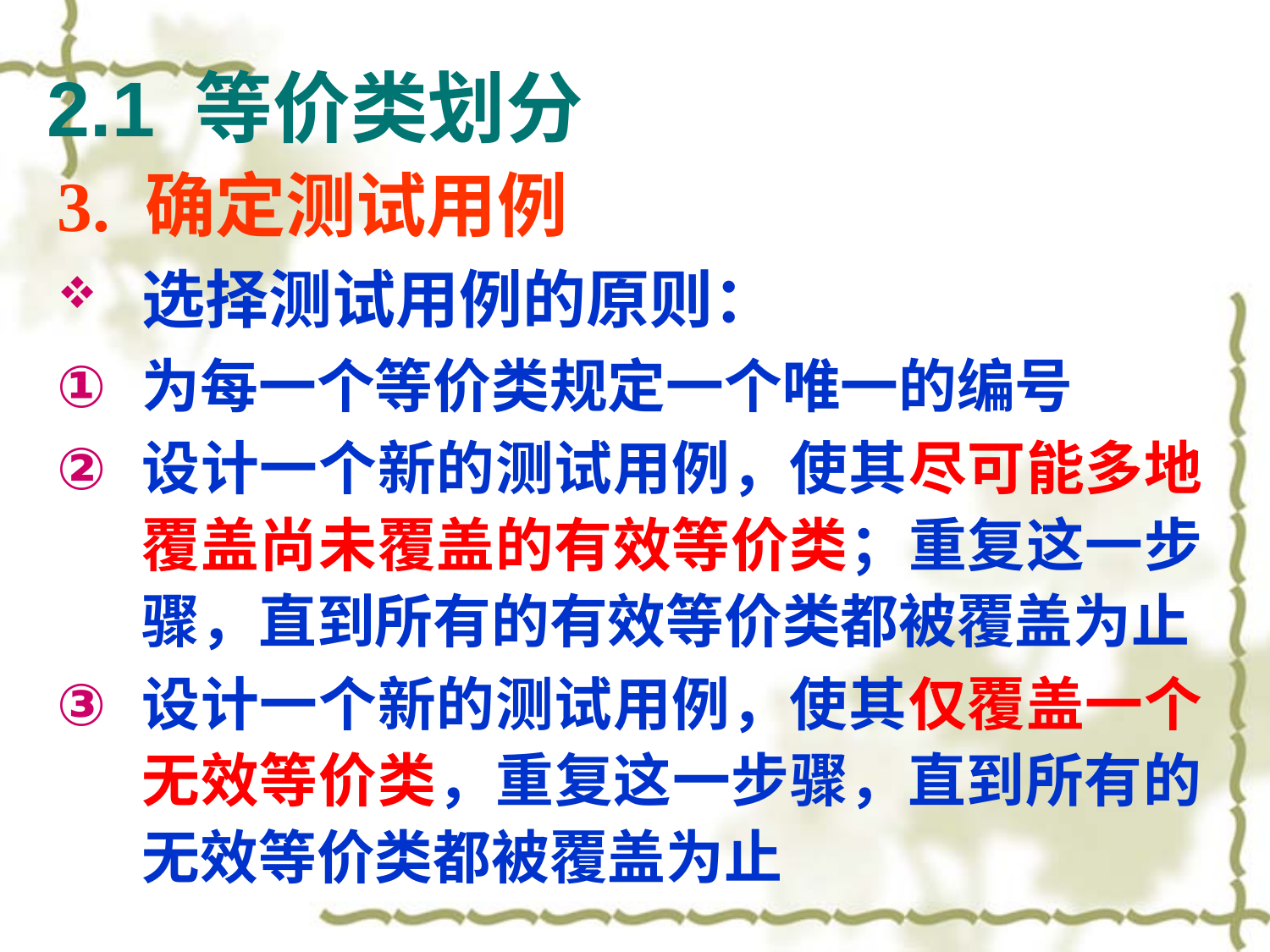

# 2.1 等价类划分
3. 确定测试用例
选择测试用例的原则：
为每一个等价类规定一个唯一的编号
设计一个新的测试用例，使其尽可能多地覆盖尚未覆盖的有效等价类；重复这一步骤，直到所有的有效等价类都被覆盖为止
设计一个新的测试用例，使其仅覆盖一个无效等价类，重复这一步骤，直到所有的无效等价类都被覆盖为止